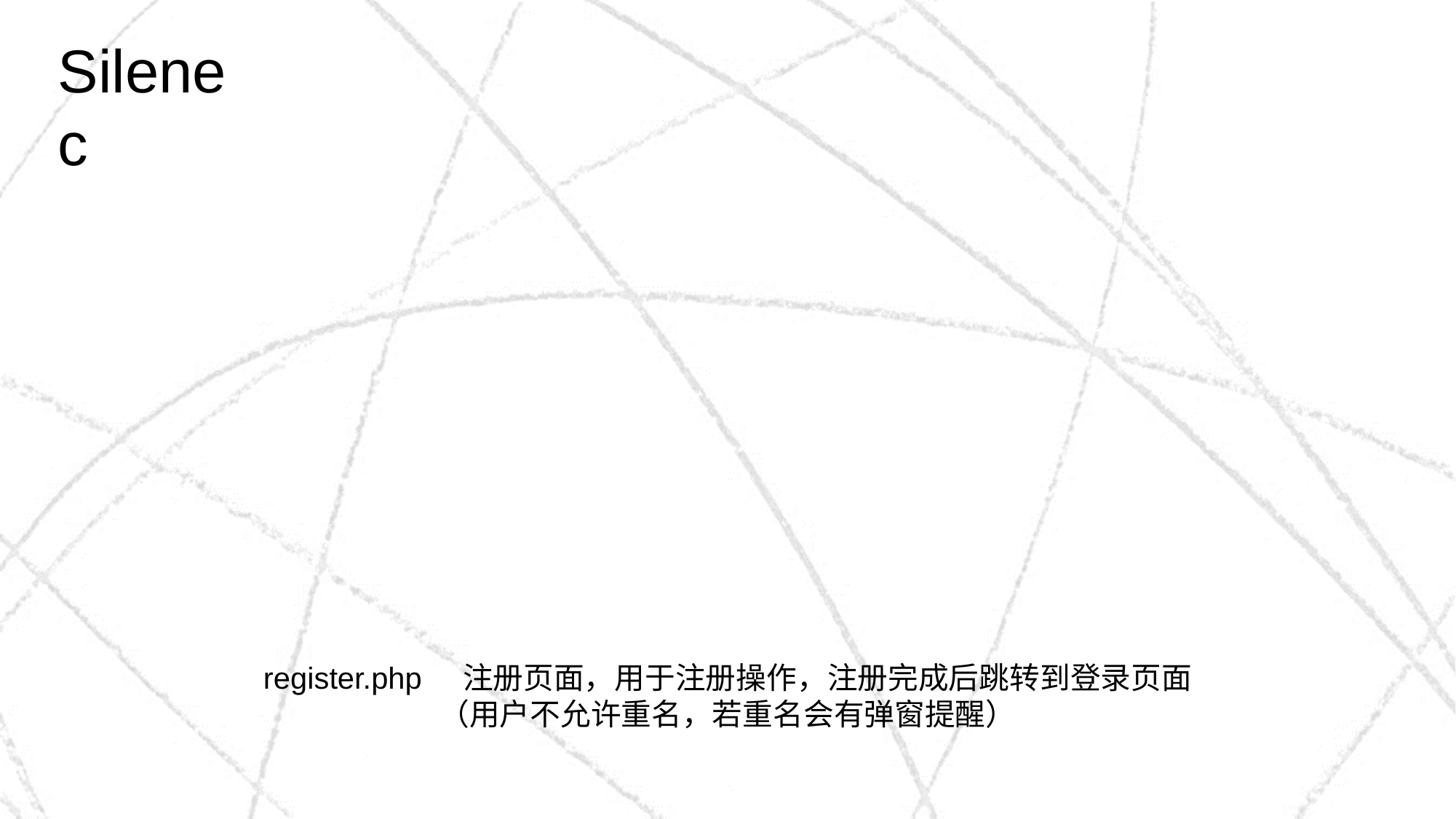

Silenec
register.php    注册页面，用于注册操作，注册完成后跳转到登录页面（用户不允许重名，若重名会有弹窗提醒）